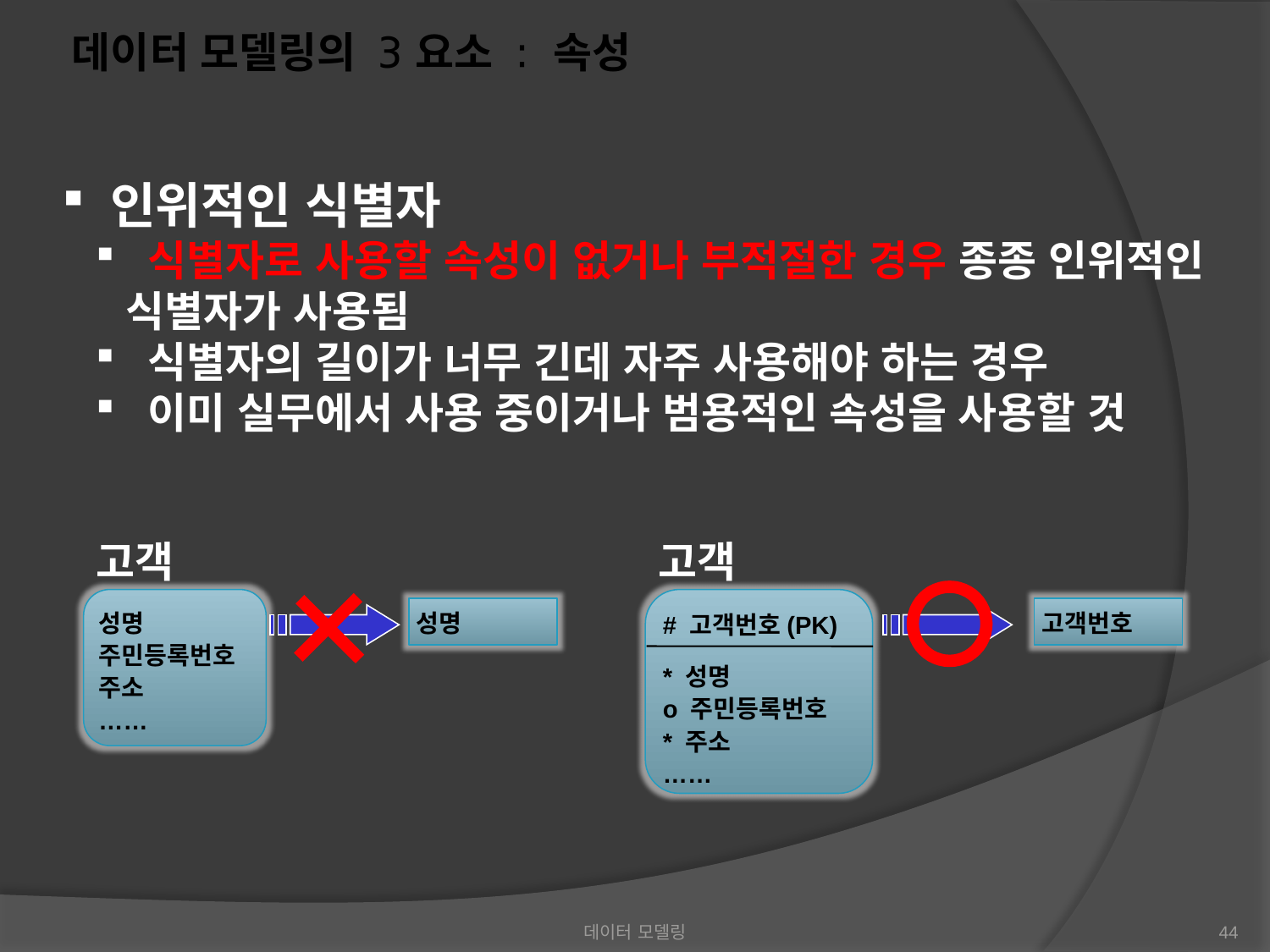

데이터 모델링의 3요소 : 속성
 인위적인 식별자
 식별자로 사용할 속성이 없거나 부적절한 경우 종종 인위적인 식별자가 사용됨
 식별자의 길이가 너무 긴데 자주 사용해야 하는 경우
 이미 실무에서 사용 중이거나 범용적인 속성을 사용할 것
고객

성명
주민등록번호
주소
……
성명

고객

# 고객번호(PK)

* 성명
o 주민등록번호
* 주소
……
고객번호

데이터 모델링
44